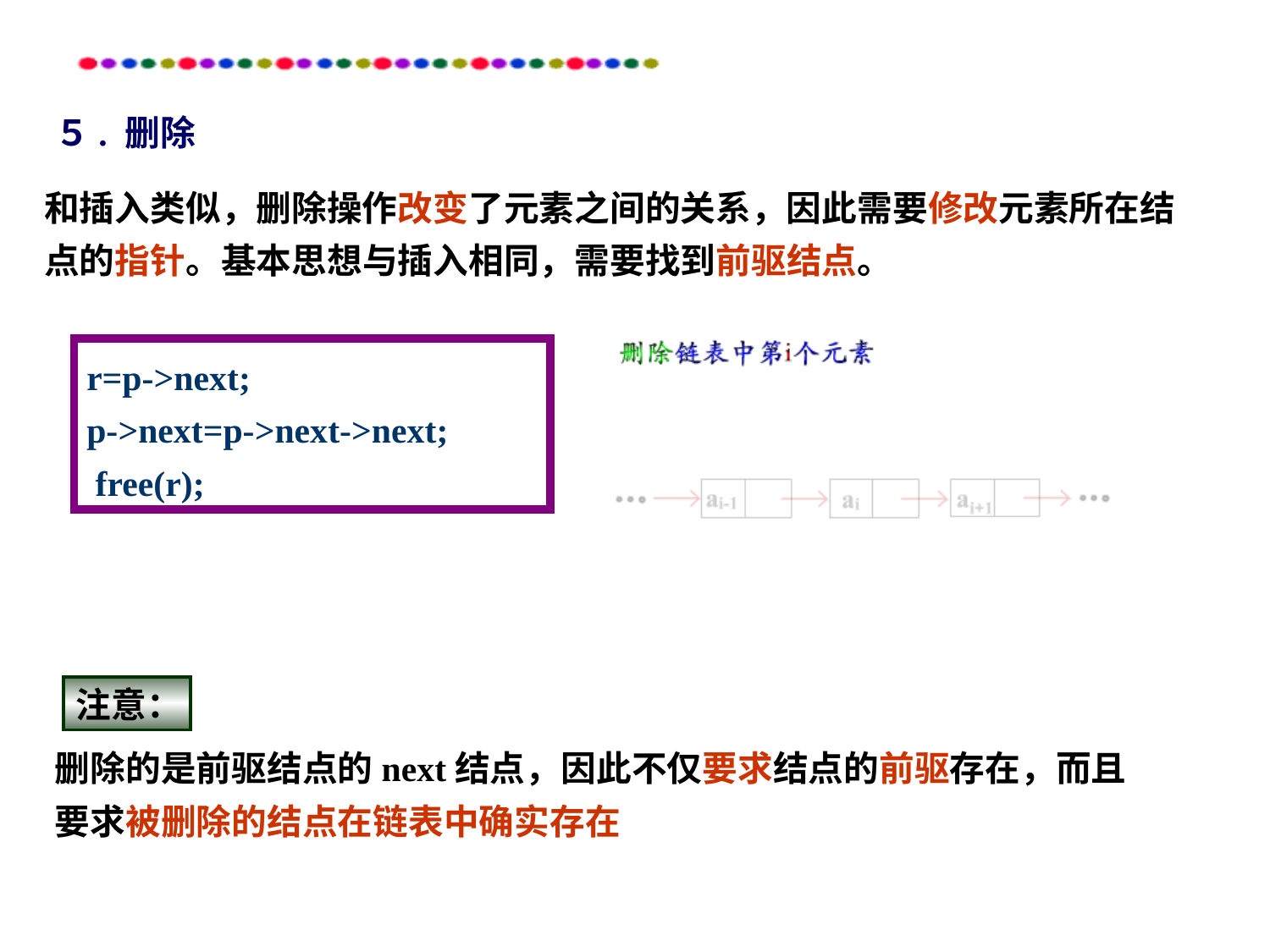

５. 删除
和插入类似，删除操作改变了元素之间的关系，因此需要修改元素所在结点的指针。基本思想与插入相同，需要找到前驱结点。
r=p->next;
p->next=p->next->next;
 free(r);
注意：
删除的是前驱结点的next结点，因此不仅要求结点的前驱存在，而且要求被删除的结点在链表中确实存在